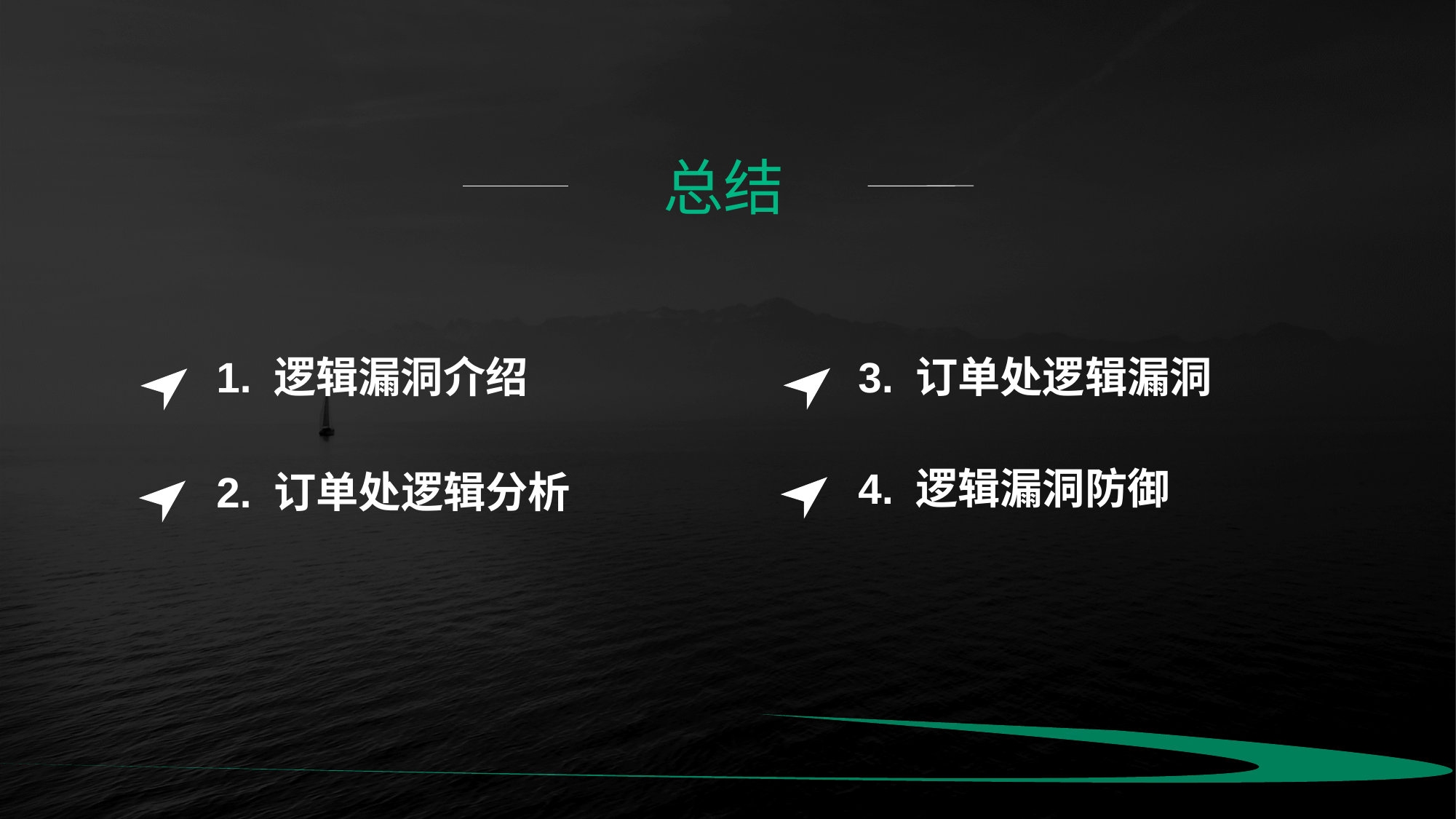

总结
3. 订单处逻辑漏洞

4. 逻辑漏洞防御

1. 逻辑漏洞介绍

2. 订单处逻辑分析